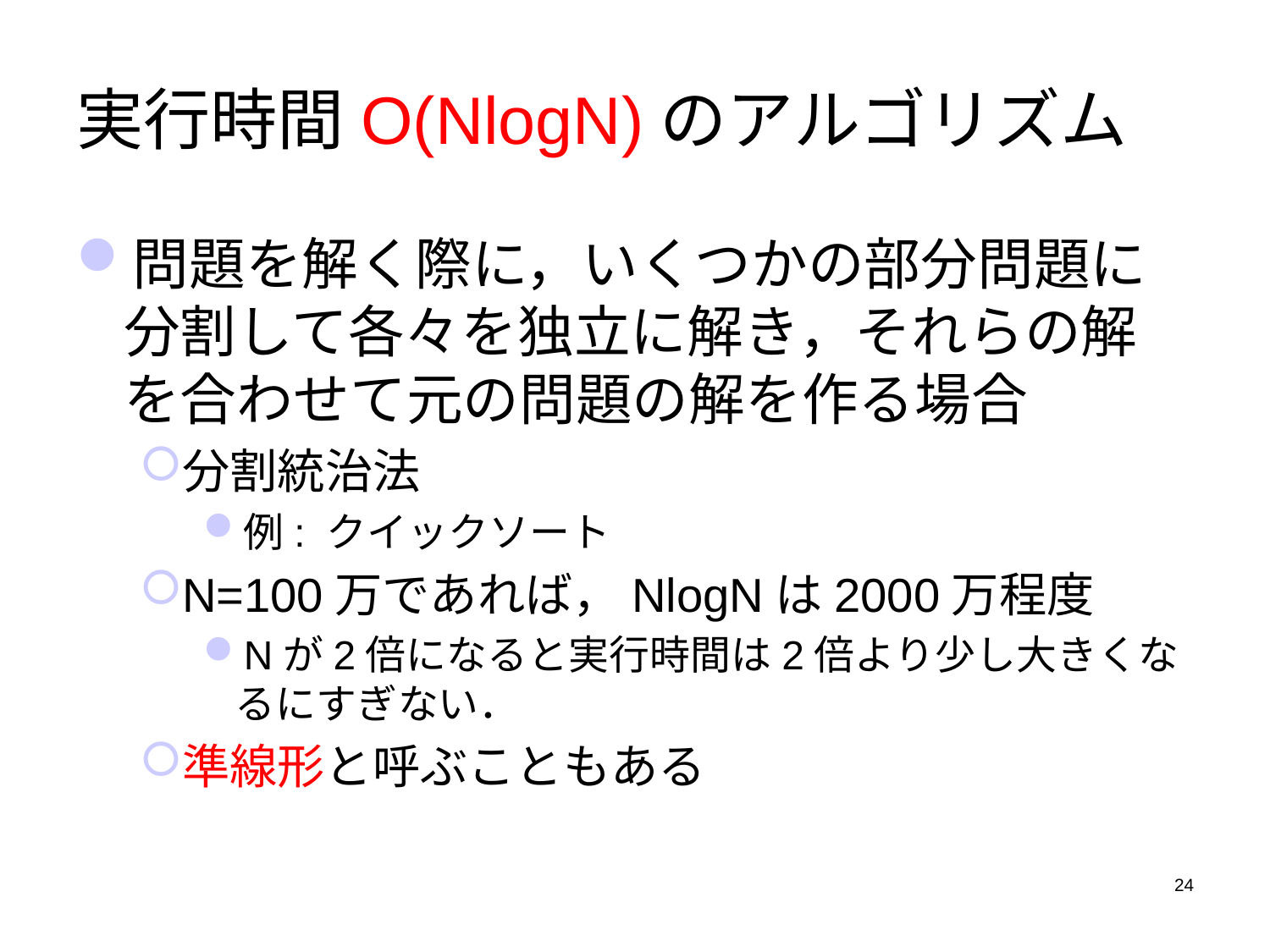

# 実行時間O(NlogN)のアルゴリズム
問題を解く際に，いくつかの部分問題に分割して各々を独立に解き，それらの解を合わせて元の問題の解を作る場合
分割統治法
例: クイックソート
N=100万であれば，NlogNは2000万程度
Nが2倍になると実行時間は2倍より少し大きくなるにすぎない．
準線形と呼ぶこともある

24